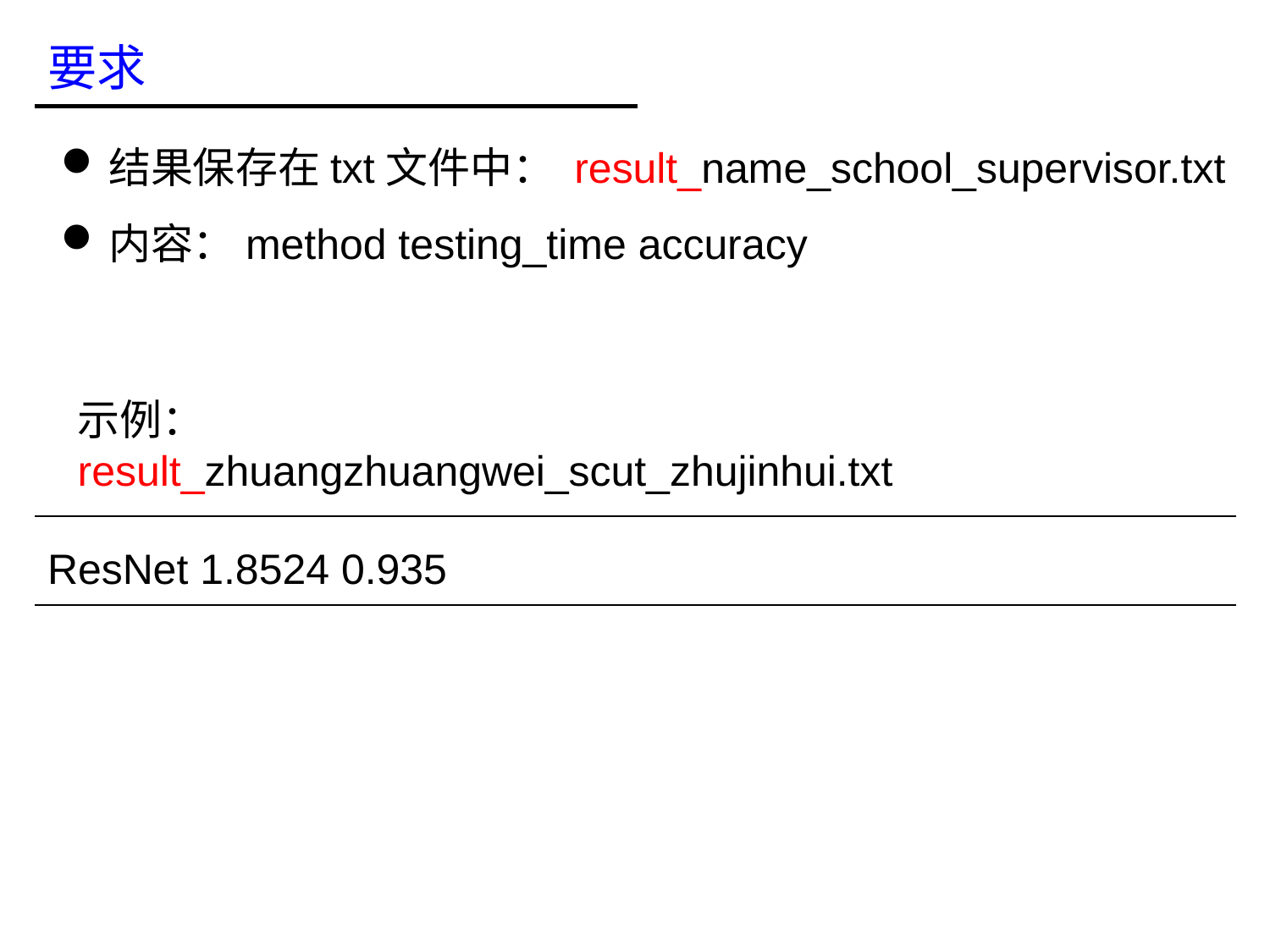

要求
结果保存在txt文件中： result_name_school_supervisor.txt
内容：method testing_time accuracy
示例：
result_zhuangzhuangwei_scut_zhujinhui.txt
| ResNet 1.8524 0.935 |
| --- |